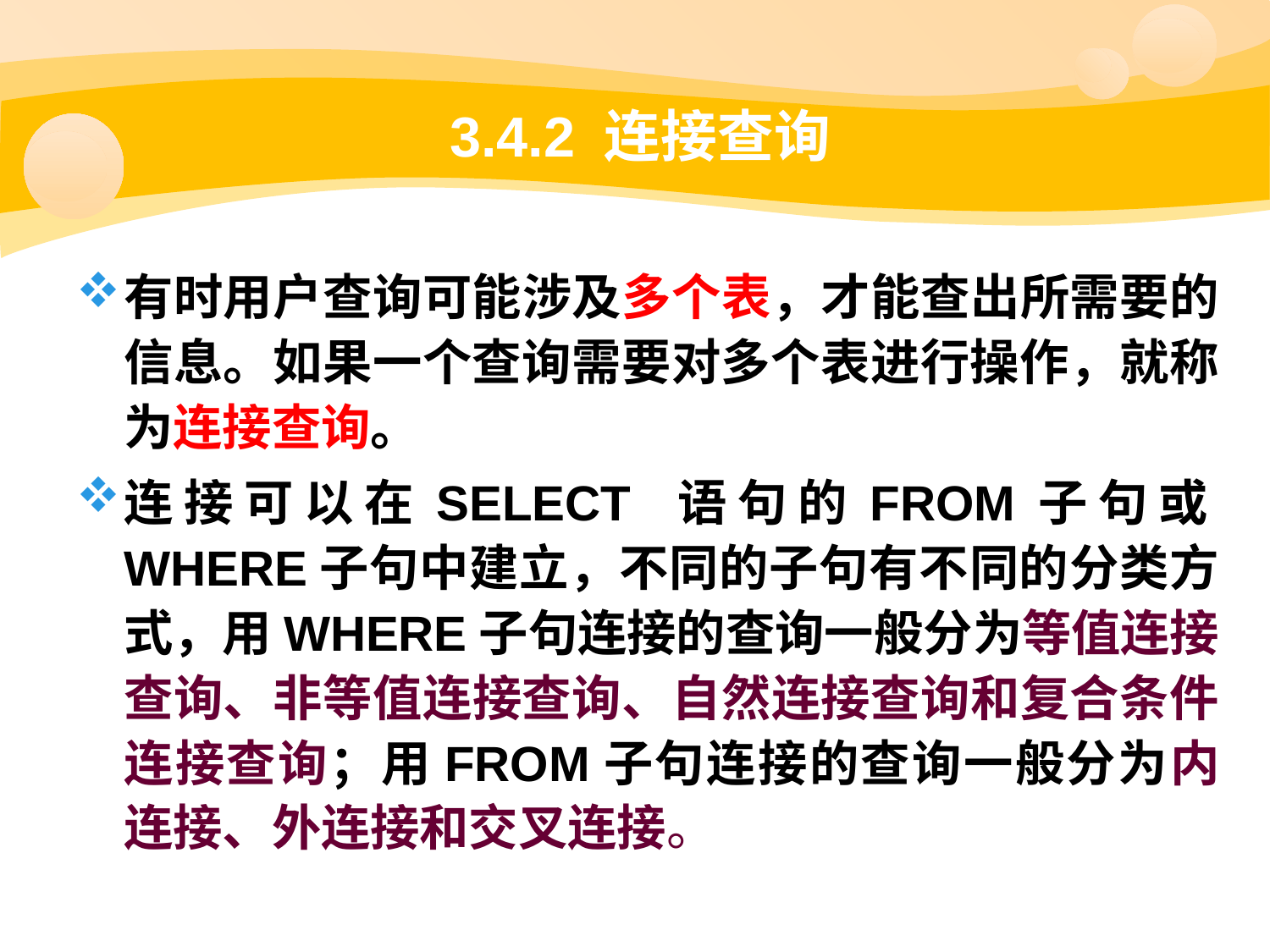

# 3.4.2 连接查询
有时用户查询可能涉及多个表，才能查出所需要的信息。如果一个查询需要对多个表进行操作，就称为连接查询。
连接可以在SELECT 语句的FROM子句或WHERE子句中建立，不同的子句有不同的分类方式，用WHERE子句连接的查询一般分为等值连接查询、非等值连接查询、自然连接查询和复合条件连接查询；用FROM子句连接的查询一般分为内连接、外连接和交叉连接。